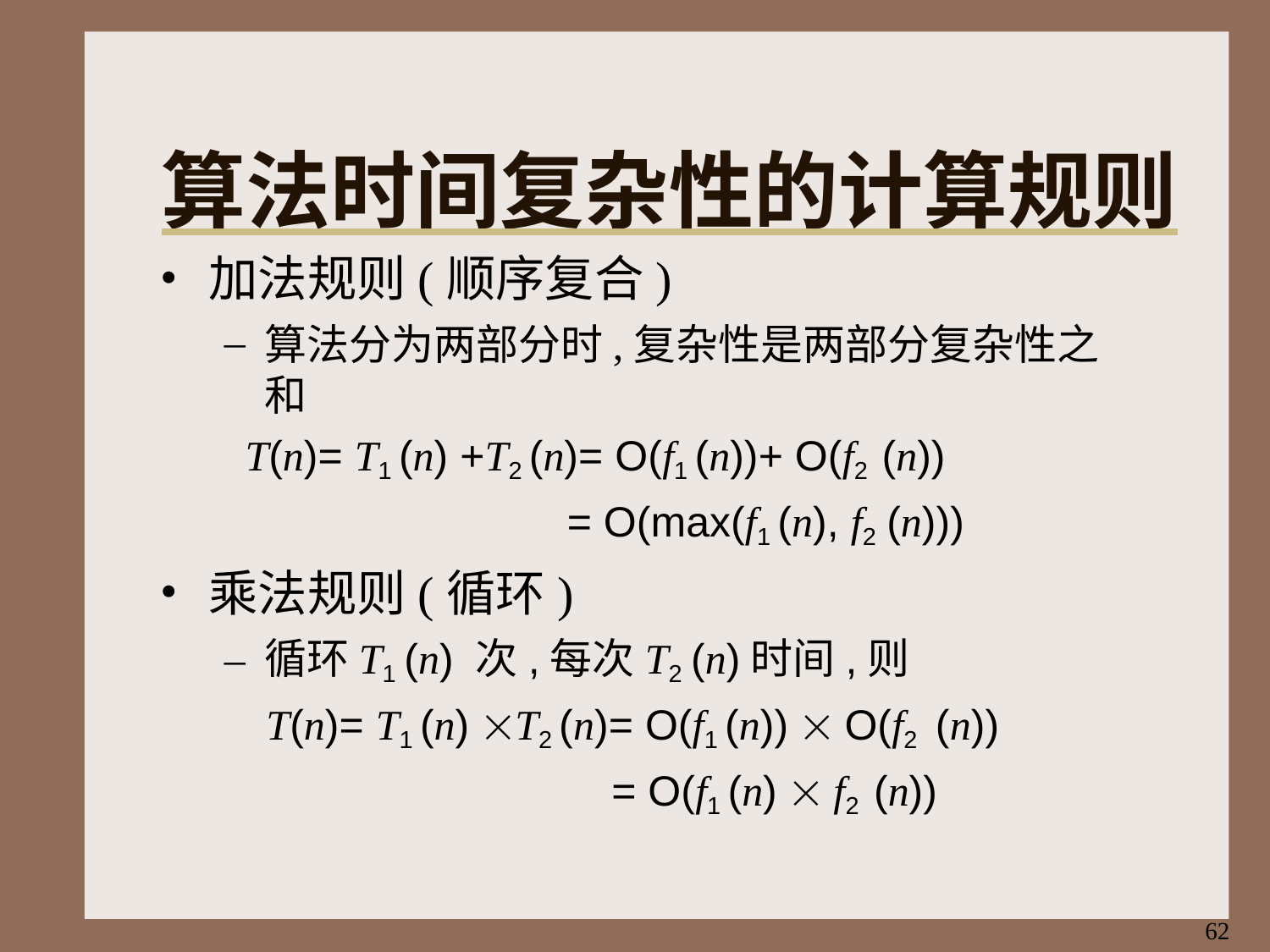

# 算法时间复杂性的计算规则
加法规则(顺序复合)
算法分为两部分时,复杂性是两部分复杂性之和
T(n)= T1 (n) +T2 (n)= O(f1 (n))+ O(f2 (n))
= O(max(f1 (n), f2 (n)))
乘法规则(循环)
循环T1 (n) 次,每次T2 (n)时间,则
T(n)= T1 (n) ×T2 (n)= O(f1 (n)) × O(f2 (n))
= O(f1 (n) × f2 (n))
62